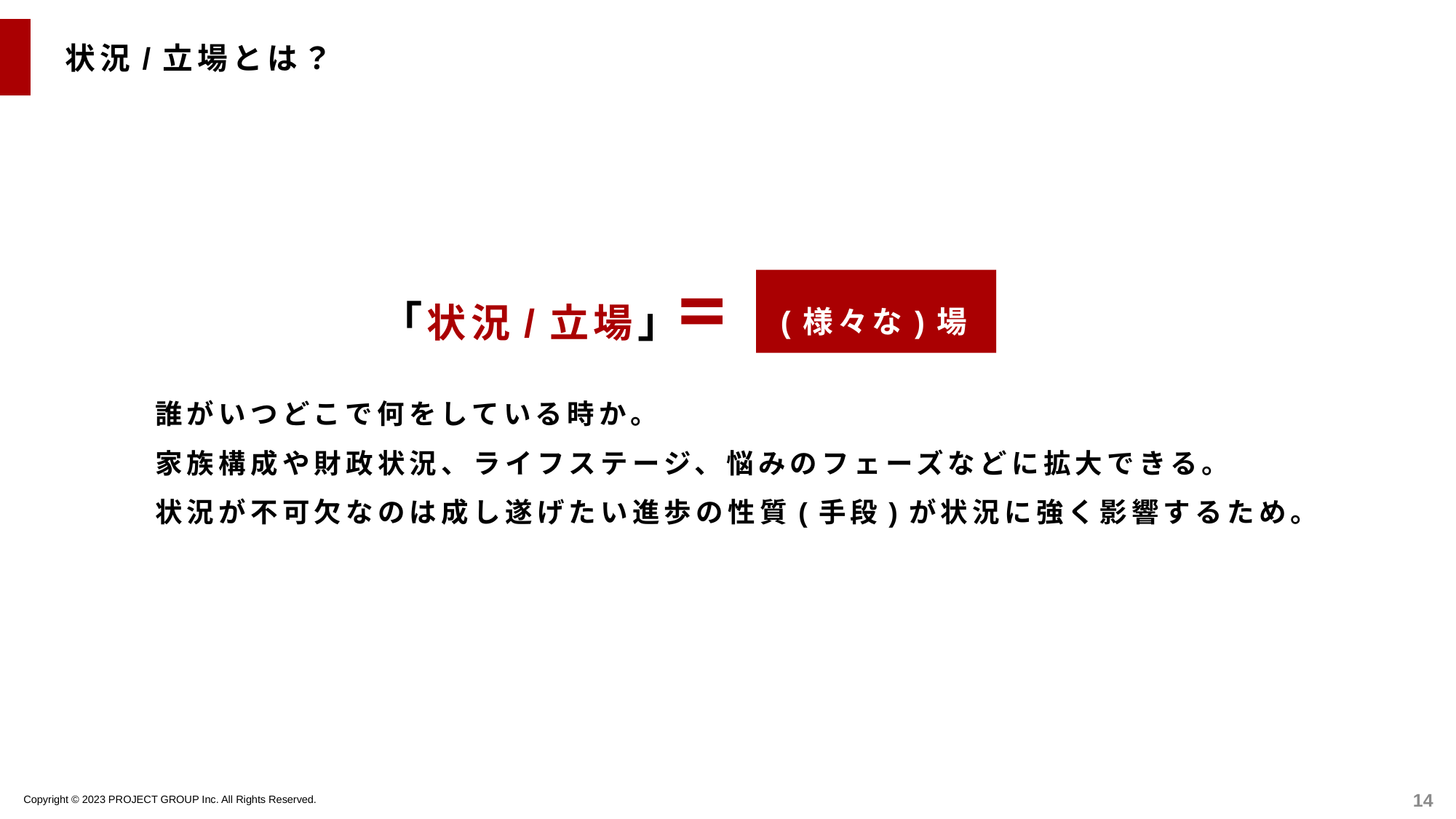

状況/立場とは？
「状況/立場」

(様々な)場面

誰がいつどこで何をしている時か。
家族構成や財政状況、ライフステージ、悩みのフェーズなどに拡大できる。
状況が不可欠なのは成し遂げたい進歩の性質(手段)が状況に強く影響するため。
14
Copyright © 2023 PROJECT GROUP Inc. All Rights Reserved.